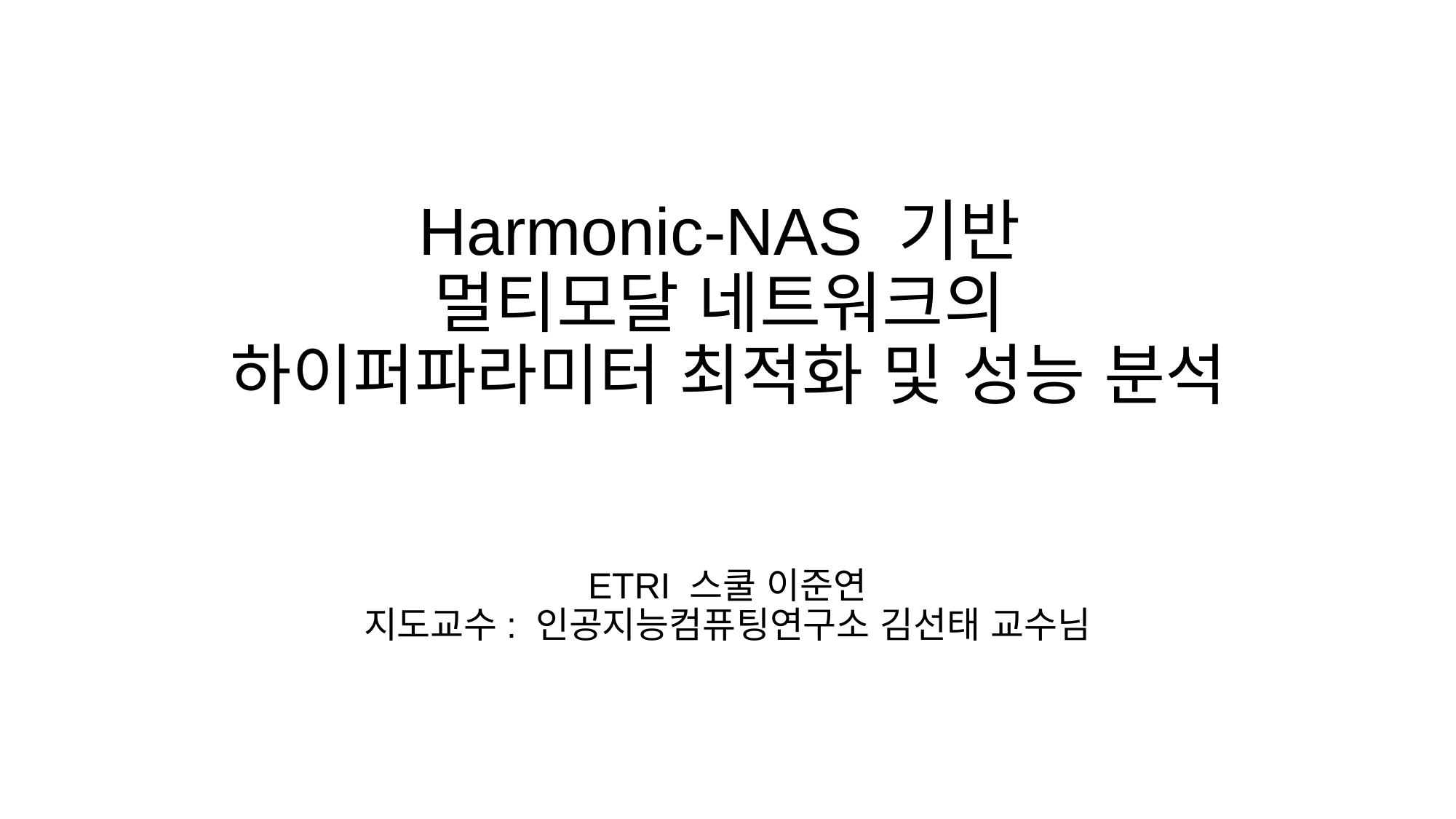

# Harmonic-NAS 기반 멀티모달 네트워크의 하이퍼파라미터 최적화 및 성능 분석
ETRI 스쿨 이준연
지도교수: 인공지능컴퓨팅연구소 김선태 교수님